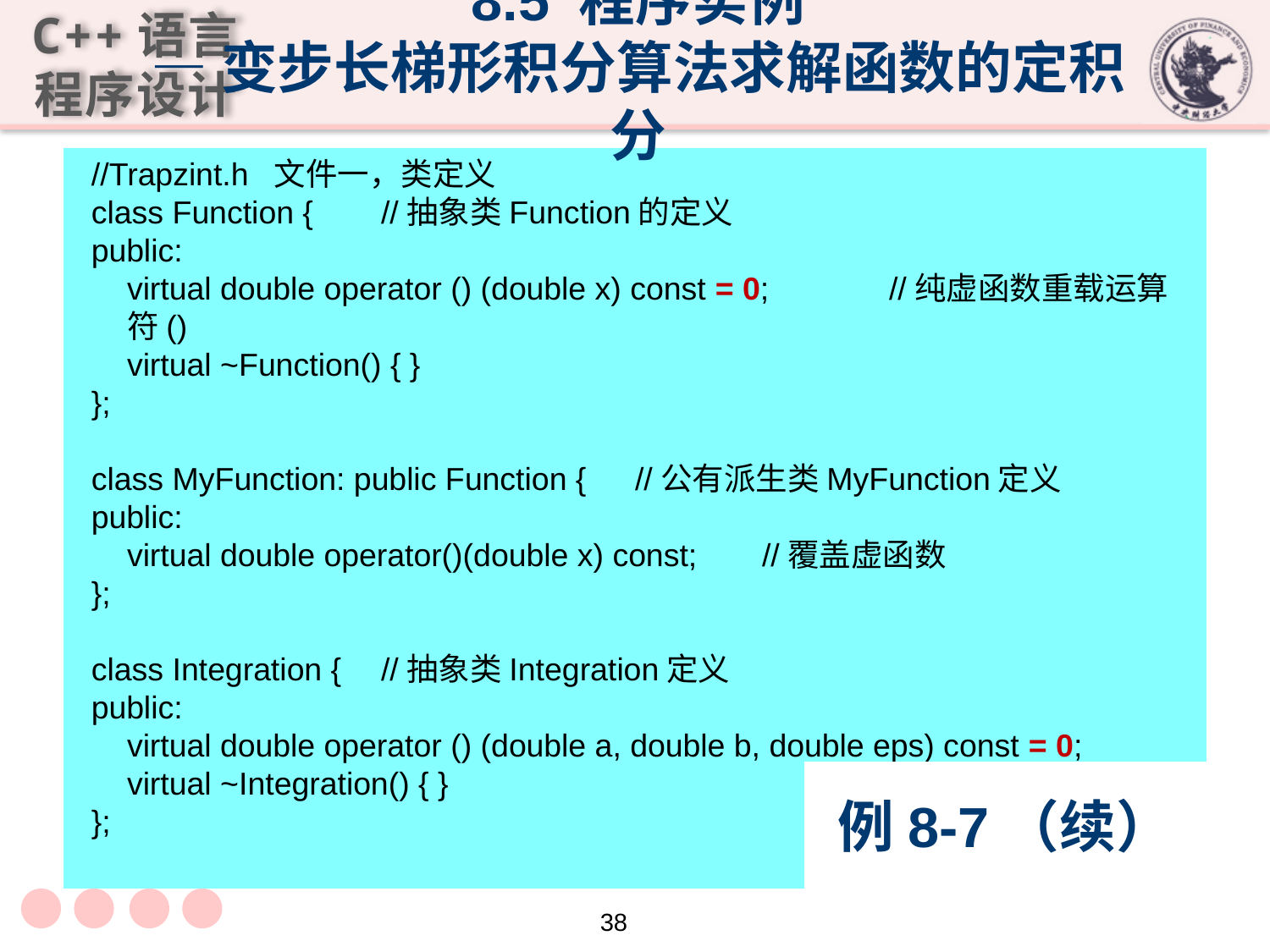

8.5 程序实例
—变步长梯形积分算法求解函数的定积分
//Trapzint.h  文件一，类定义
class Function {	//抽象类Function的定义
public:
	virtual double operator () (double x) const = 0;	//纯虚函数重载运算符()
	virtual ~Function() { }
};

class MyFunction: public Function {	//公有派生类MyFunction定义
public:
	virtual double operator()(double x) const;	//覆盖虚函数
};

class Integration {	//抽象类Integration定义
public:
	virtual double operator () (double a, double b, double eps) const = 0;
	virtual ~Integration() { }
};
# 例8-7（续）
38